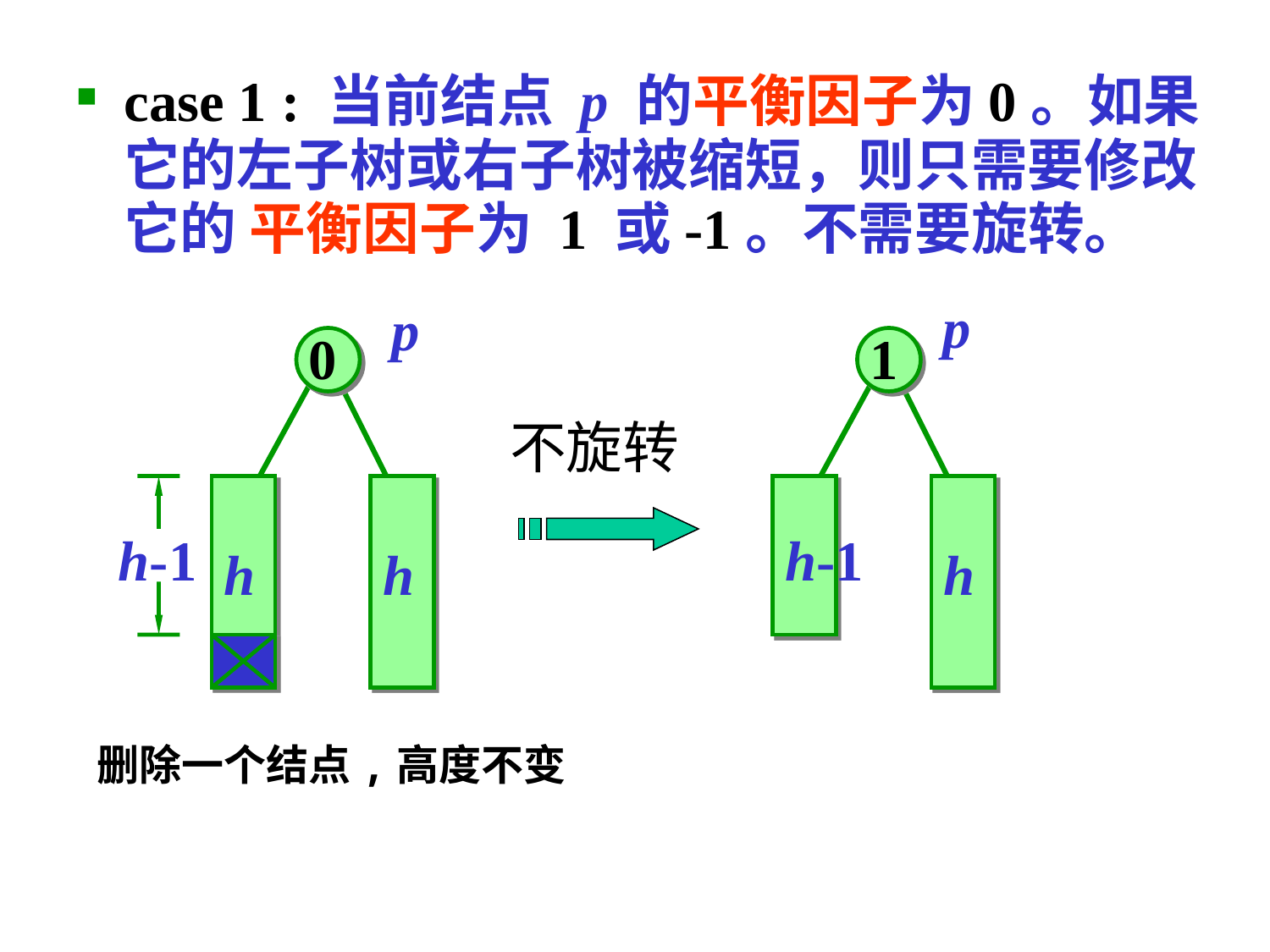

case 1 : 当前结点 p 的平衡因子为0。如果它的左子树或右子树被缩短，则只需要修改它的 平衡因子为 1 或-1。不需要旋转。
p
p
0
1

不旋转

h-1
h-1
h
h
h

删除一个结点,高度不变